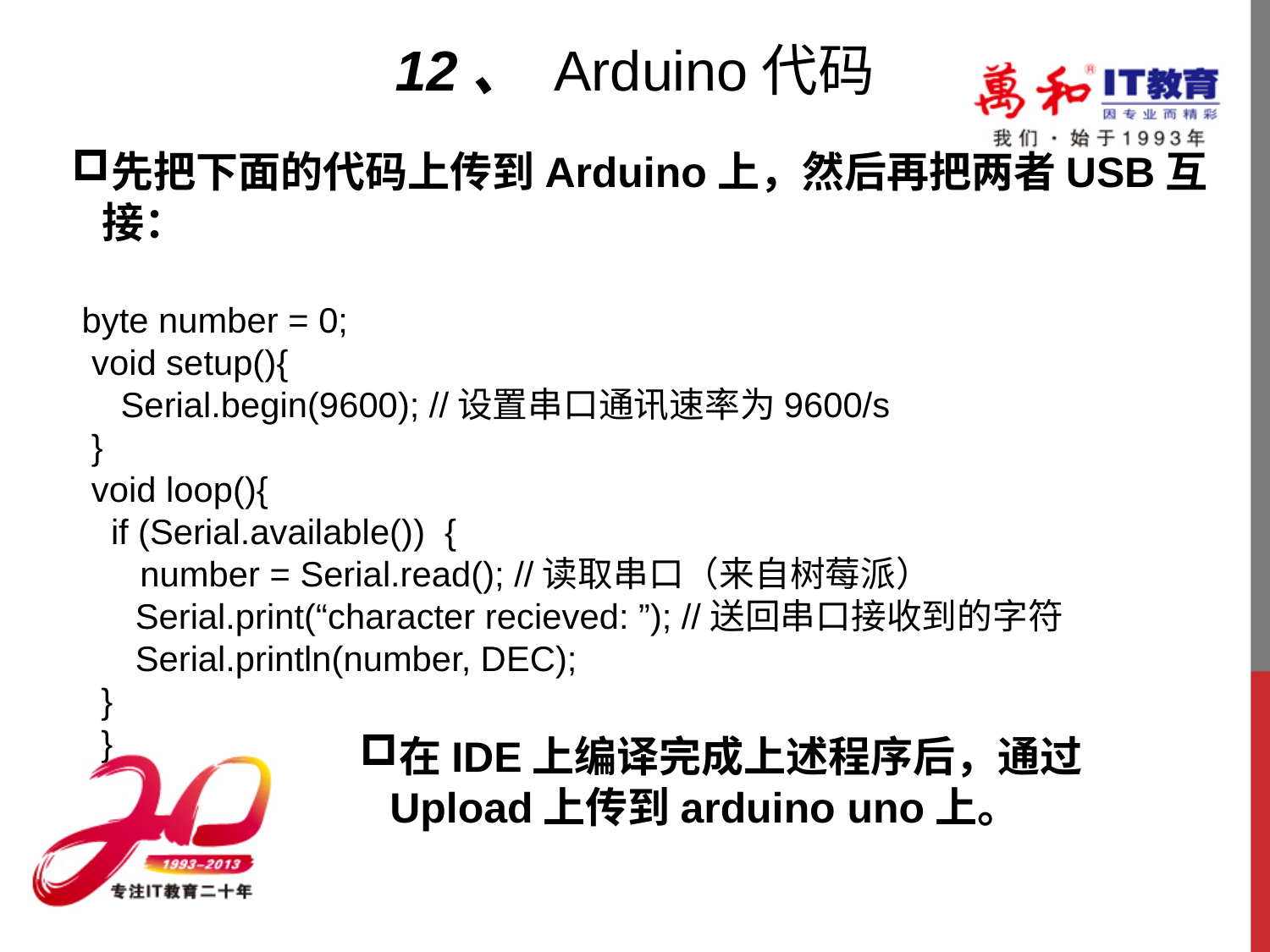

# 12、 Arduino代码
先把下面的代码上传到Arduino上，然后再把两者USB互接：
 byte number = 0;
  void setup(){
     Serial.begin(9600); //设置串口通讯速率为9600/s
  }
  void loop(){
    if (Serial.available())  {
       number = Serial.read(); //读取串口（来自树莓派）
       Serial.print(“character recieved: ”); //送回串口接收到的字符
       Serial.println(number, DEC);
   }
   }
在IDE上编译完成上述程序后，通过Upload上传到arduino uno上。